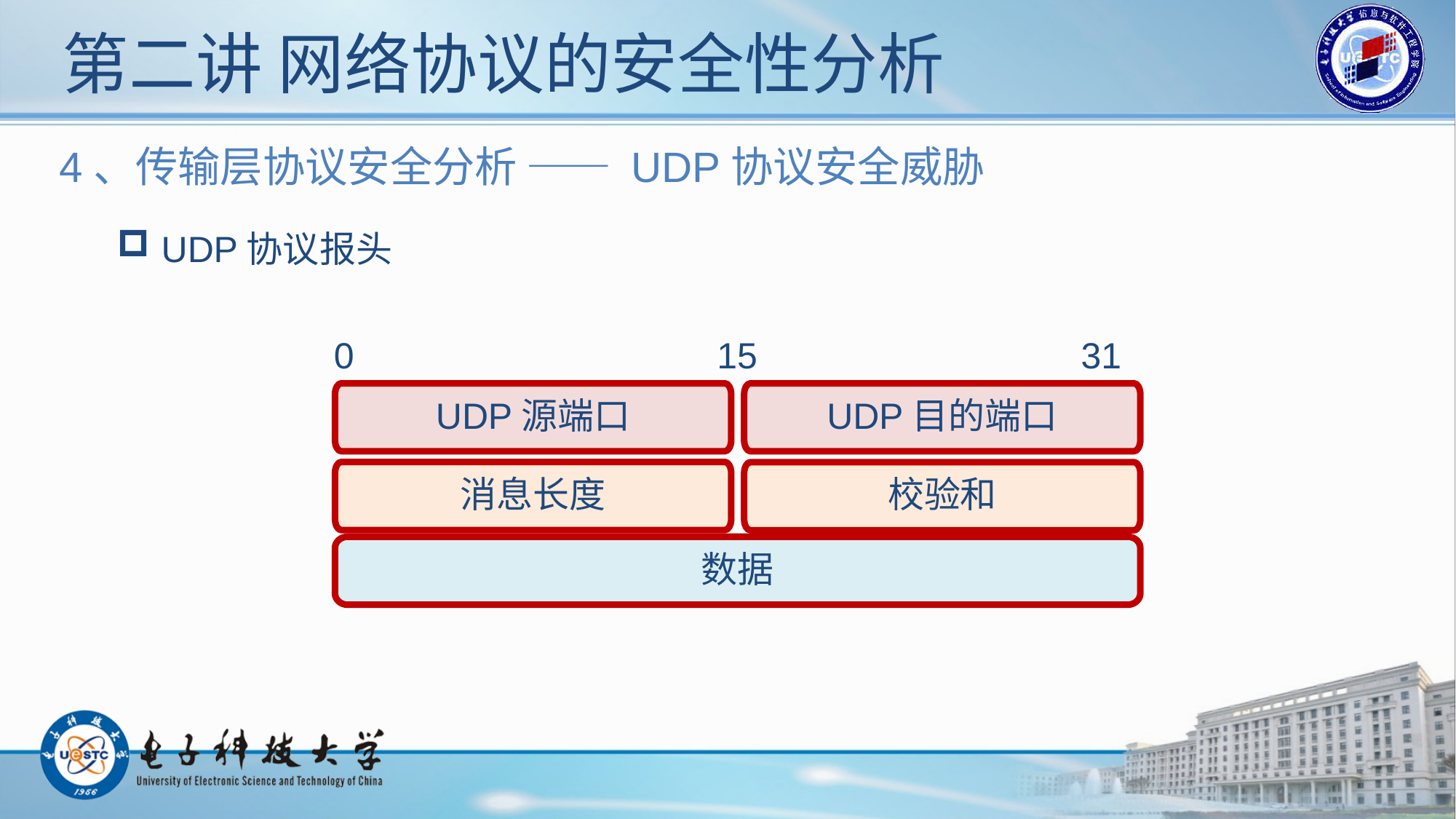

# 第二讲 网络协议的安全性分析
4、传输层协议安全分析 —— UDP协议安全威胁
 UDP协议报头
0
15
31
UDP源端口
UDP目的端口
消息长度
校验和
数据